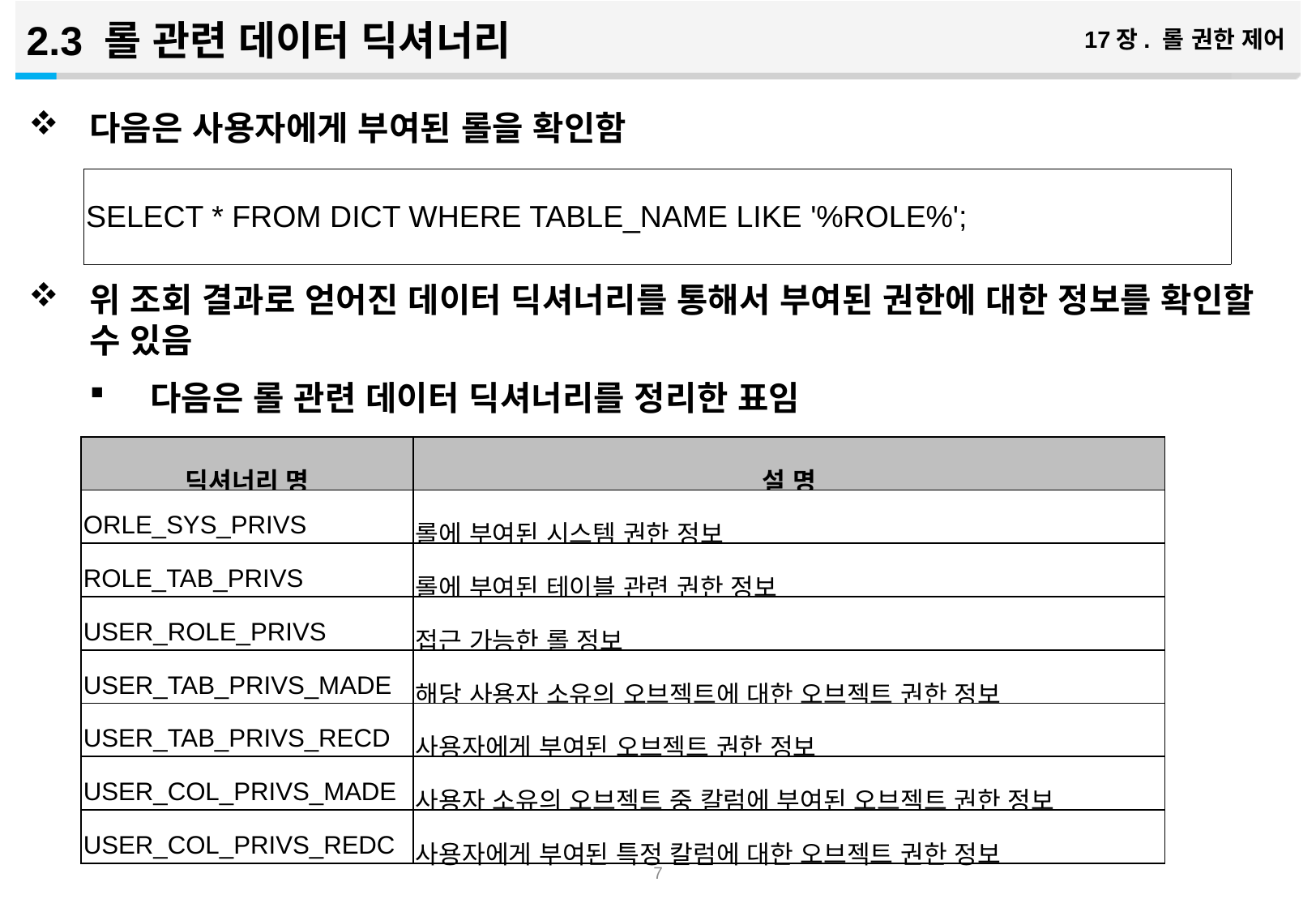

2.3 롤 관련 데이터 딕셔너리
17장. 롤 권한 제어
다음은 사용자에게 부여된 롤을 확인함

위 조회 결과로 얻어진 데이터 딕셔너리를 통해서 부여된 권한에 대한 정보를 확인할 수 있음
다음은 롤 관련 데이터 딕셔너리를 정리한 표임

| SELECT \* FROM DICT WHERE TABLE\_NAME LIKE '%ROLE%'; |
| --- |
| 딕셔너리 명 | 설 명 |
| --- | --- |
| ORLE\_SYS\_PRIVS | 롤에 부여된 시스템 권한 정보 |
| ROLE\_TAB\_PRIVS | 롤에 부여된 테이블 관련 권한 정보 |
| USER\_ROLE\_PRIVS | 접근 가능한 롤 정보 |
| USER\_TAB\_PRIVS\_MADE | 해당 사용자 소유의 오브젝트에 대한 오브젝트 권한 정보 |
| USER\_TAB\_PRIVS\_RECD | 사용자에게 부여된 오브젝트 권한 정보 |
| USER\_COL\_PRIVS\_MADE | 사용자 소유의 오브젝트 중 칼럼에 부여된 오브젝트 권한 정보 |
| USER\_COL\_PRIVS\_REDC | 사용자에게 부여된 특정 칼럼에 대한 오브젝트 권한 정보 |
7